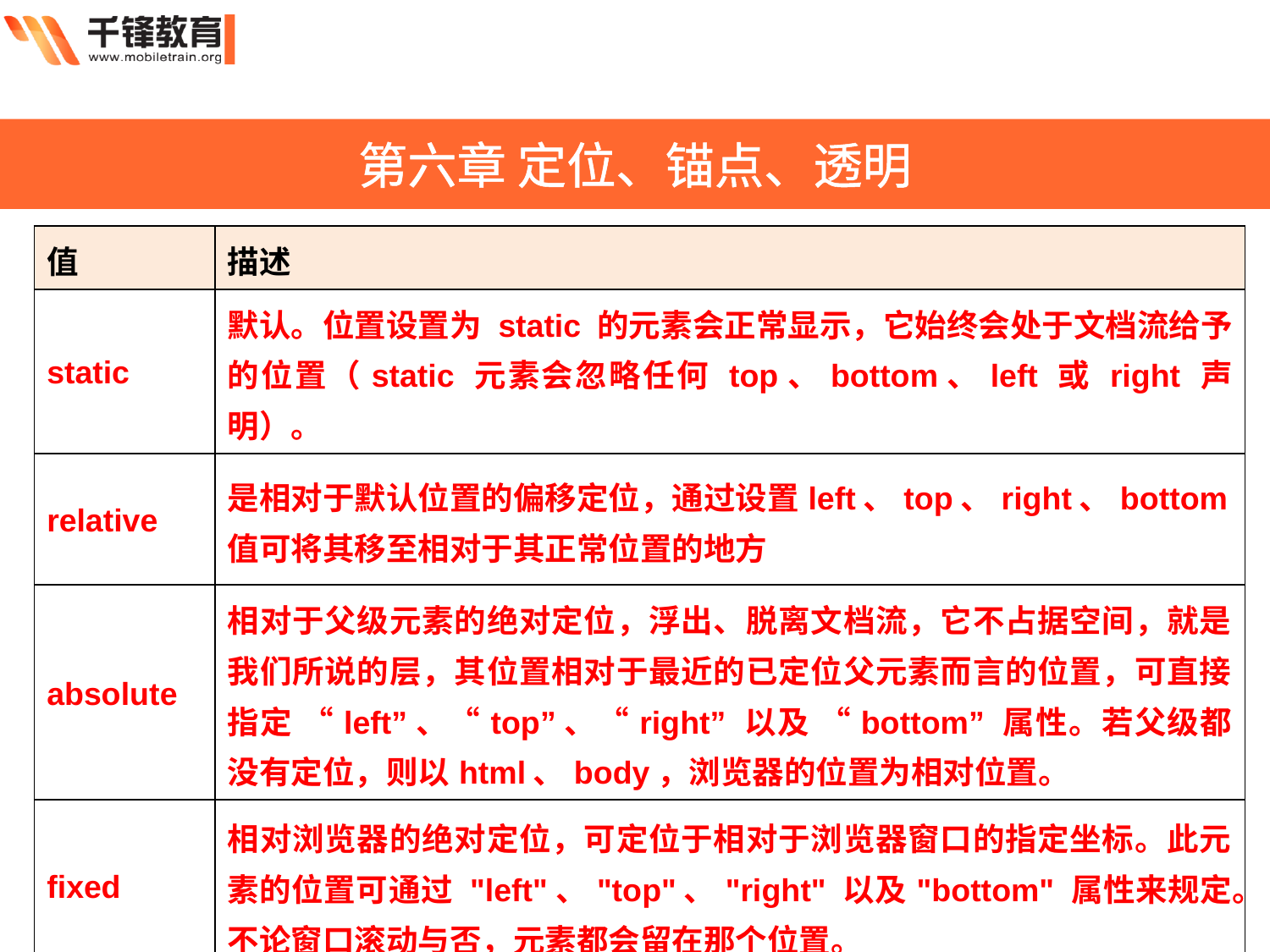

第六章 定位、锚点、透明
| 值 | 描述 |
| --- | --- |
| static | 默认。位置设置为 static 的元素会正常显示，它始终会处于文档流给予的位置（static 元素会忽略任何 top、bottom、left 或 right 声明）。 |
| relative | 是相对于默认位置的偏移定位，通过设置left、top、right、bottom值可将其移至相对于其正常位置的地方 |
| absolute | 相对于父级元素的绝对定位，浮出、脱离文档流，它不占据空间，就是我们所说的层，其位置相对于最近的已定位父元素而言的位置，可直接指定 “left”、“top”、“right” 以及 “bottom” 属性。若父级都没有定位，则以html、body，浏览器的位置为相对位置。 |
| fixed | 相对浏览器的绝对定位，可定位于相对于浏览器窗口的指定坐标。此元素的位置可通过 "left"、"top"、"right" 以及"bottom" 属性来规定。不论窗口滚动与否，元素都会留在那个位置。 |